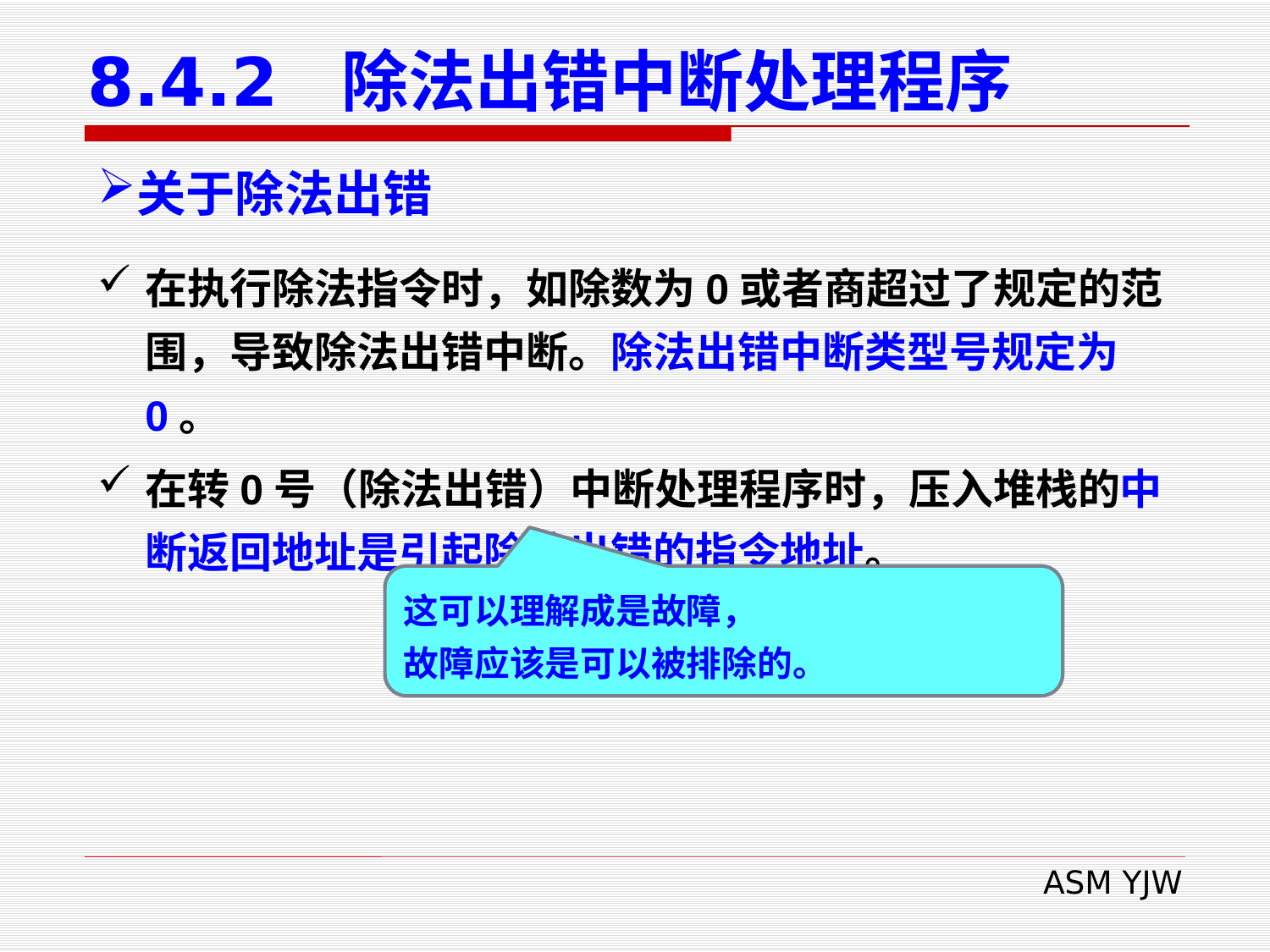

# 8.4.2  除法出错中断处理程序
关于除法出错
在执行除法指令时，如除数为0或者商超过了规定的范围，导致除法出错中断。除法出错中断类型号规定为0。
在转0号（除法出错）中断处理程序时，压入堆栈的中断返回地址是引起除法出错的指令地址。
这可以理解成是故障，
故障应该是可以被排除的。